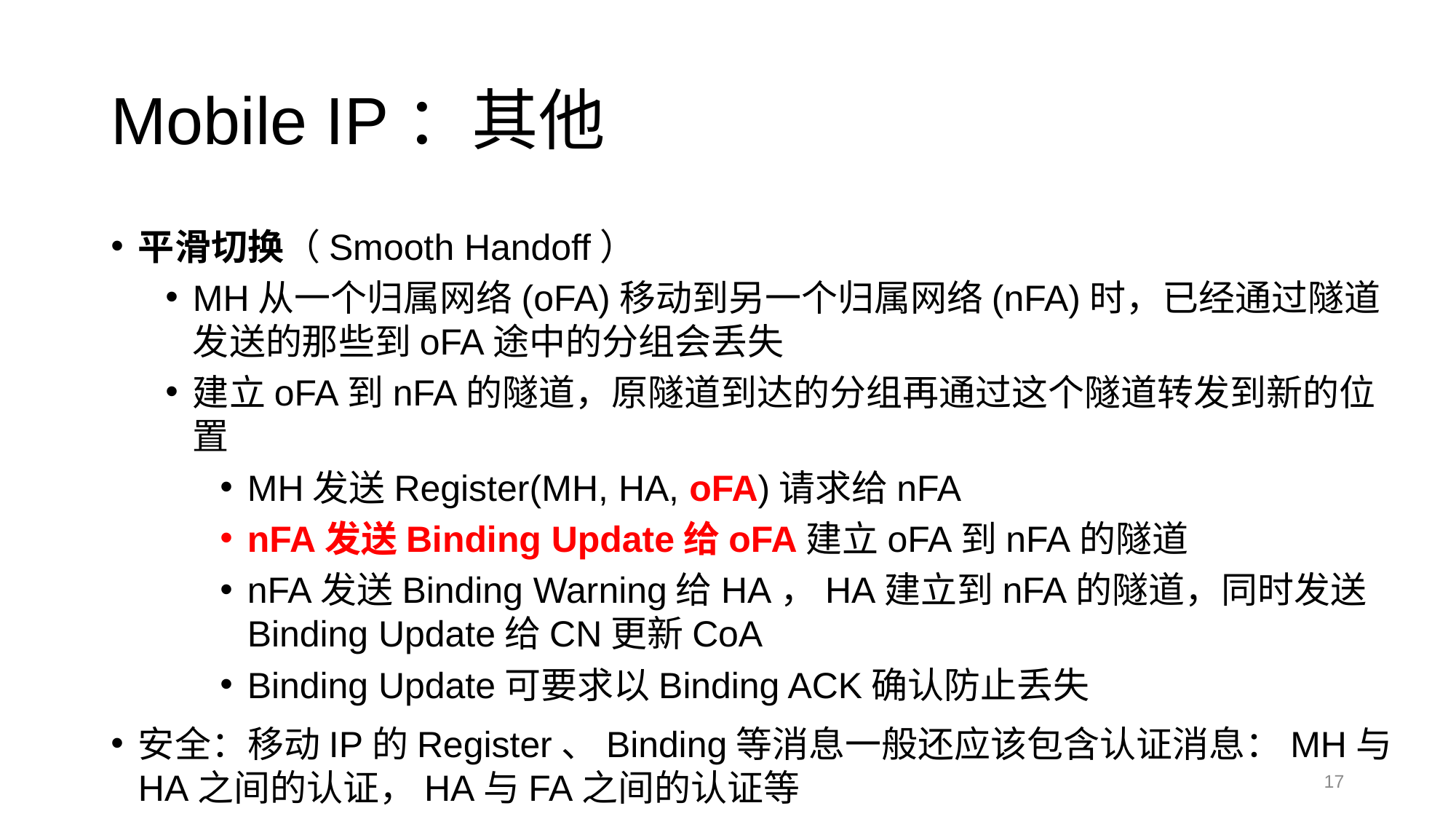

# Mobile IP：其他
平滑切换（Smooth Handoff）
MH从一个归属网络(oFA)移动到另一个归属网络(nFA)时，已经通过隧道发送的那些到oFA途中的分组会丢失
建立oFA到nFA的隧道，原隧道到达的分组再通过这个隧道转发到新的位置
MH发送Register(MH, HA, oFA)请求给nFA
nFA发送Binding Update给oFA建立oFA到nFA的隧道
nFA发送Binding Warning给HA，HA建立到nFA的隧道，同时发送Binding Update给CN更新CoA
Binding Update可要求以Binding ACK确认防止丢失
安全：移动IP的Register、Binding等消息一般还应该包含认证消息：MH与HA之间的认证，HA与FA之间的认证等
17